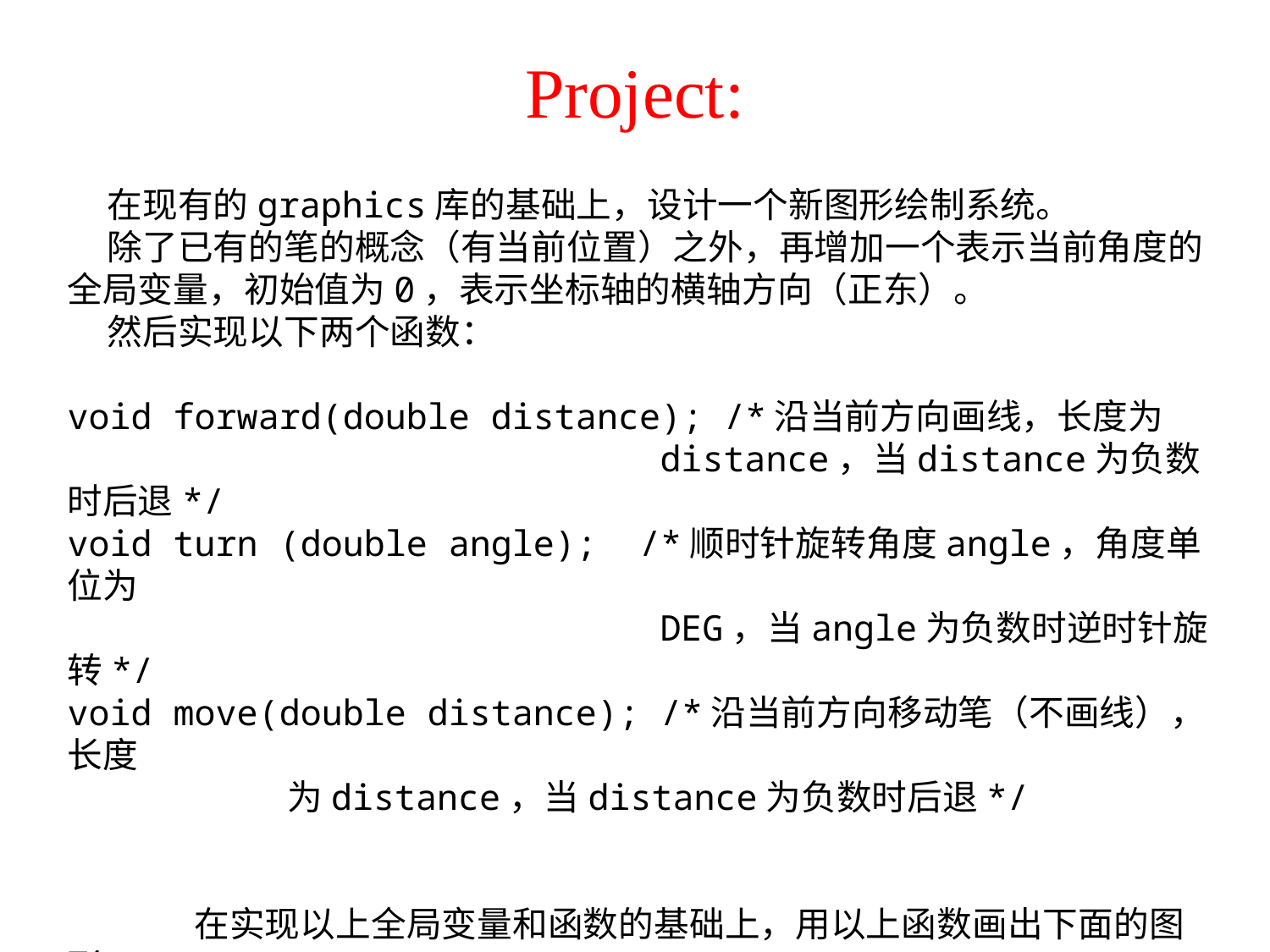

# Project:
    在现有的graphics库的基础上，设计一个新图形绘制系统。
    除了已有的笔的概念（有当前位置）之外，再增加一个表示当前角度的全局变量，初始值为0，表示坐标轴的横轴方向（正东）。
    然后实现以下两个函数：

void forward(double distance); /*沿当前方向画线，长度为
                            distance，当distance为负数时后退*/
void turn (double angle);  /*顺时针旋转角度angle，角度单位为
                            DEG，当angle为负数时逆时针旋转*/
void move(double distance); /*沿当前方向移动笔（不画线），长度
                           为distance，当distance为负数时后退*/

	在实现以上全局变量和函数的基础上，用以上函数画出下面的图形：